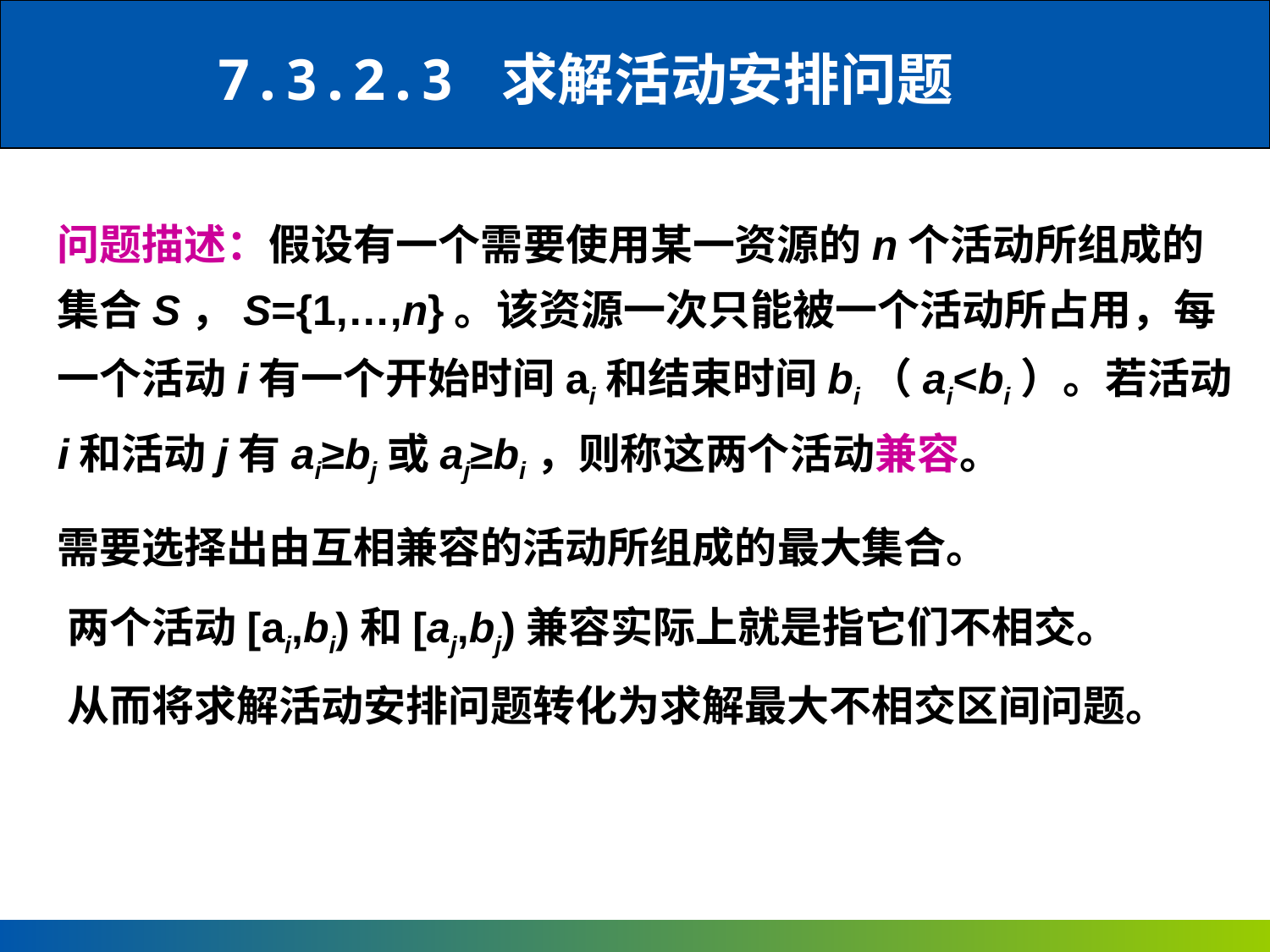

7.3.2.3 求解活动安排问题
问题描述：假设有一个需要使用某一资源的n个活动所组成的集合S，S={1,…,n}。该资源一次只能被一个活动所占用，每一个活动i有一个开始时间ai和结束时间bi（ai<bi）。若活动i和活动j有ai≥bj或aj≥bi，则称这两个活动兼容。
需要选择出由互相兼容的活动所组成的最大集合。
两个活动[ai,bi)和[aj,bj)兼容实际上就是指它们不相交。
从而将求解活动安排问题转化为求解最大不相交区间问题。